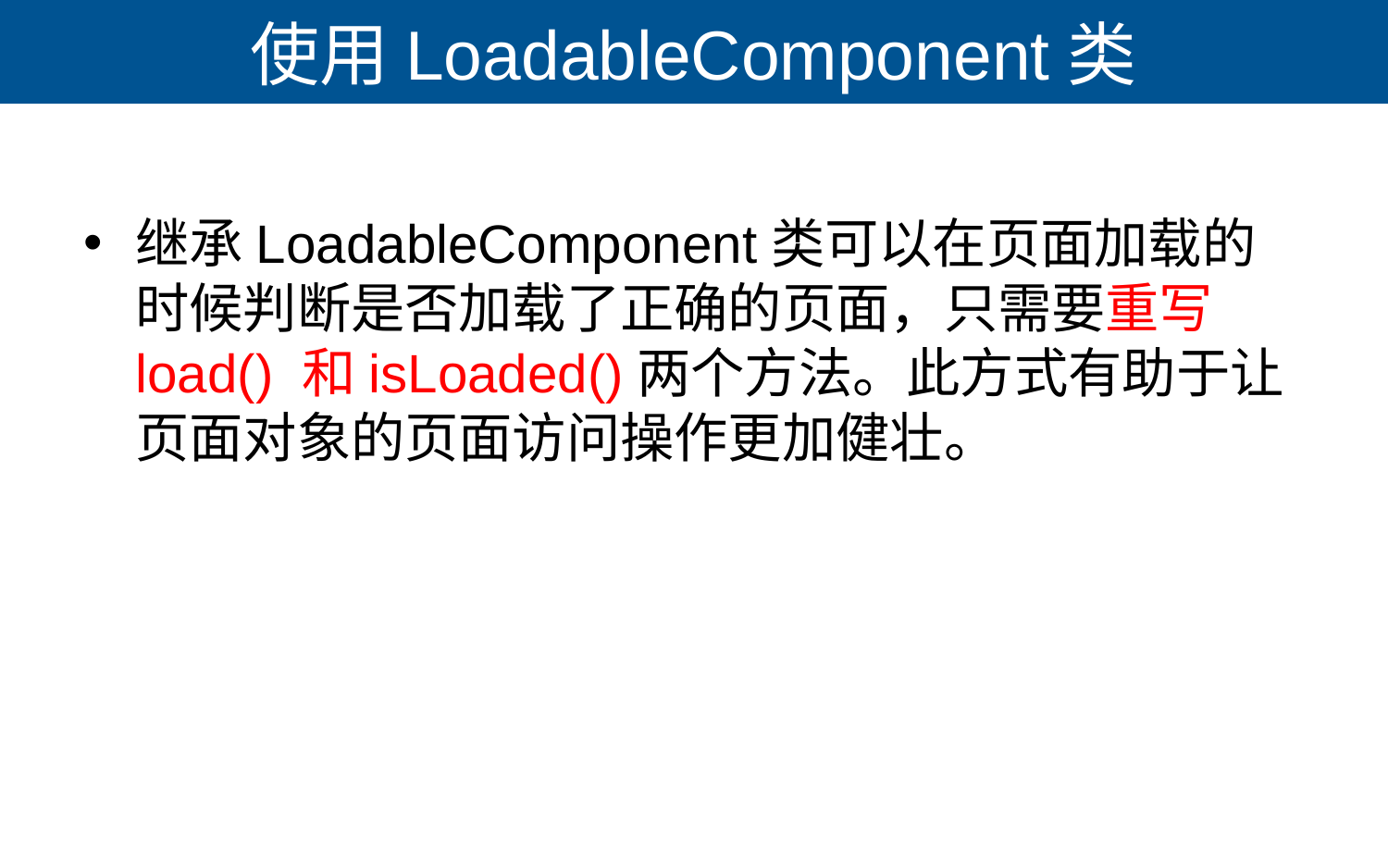

# 使用LoadableComponent类
继承LoadableComponent类可以在页面加载的时候判断是否加载了正确的页面，只需要重写load() 和isLoaded()两个方法。此方式有助于让页面对象的页面访问操作更加健壮。